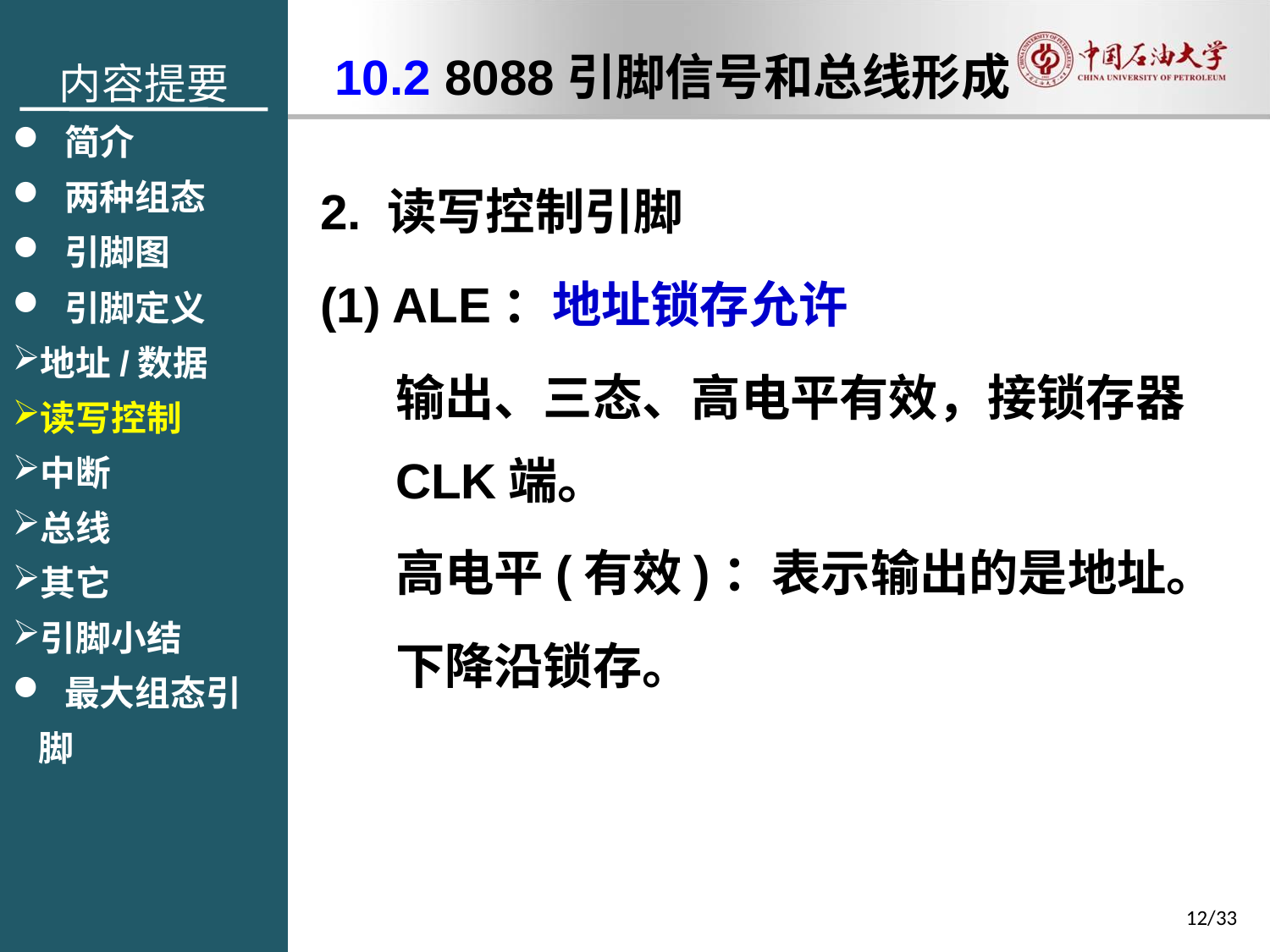

内容提要
 简介
 两种组态
 引脚图
 引脚定义
地址/数据
读写控制
中断
总线
其它
引脚小结
 最大组态引脚
10.2 8088引脚信号和总线形成
2. 读写控制引脚
(1) ALE：地址锁存允许
输出、三态、高电平有效，接锁存器CLK端。
高电平(有效)：表示输出的是地址。
下降沿锁存。
12/33